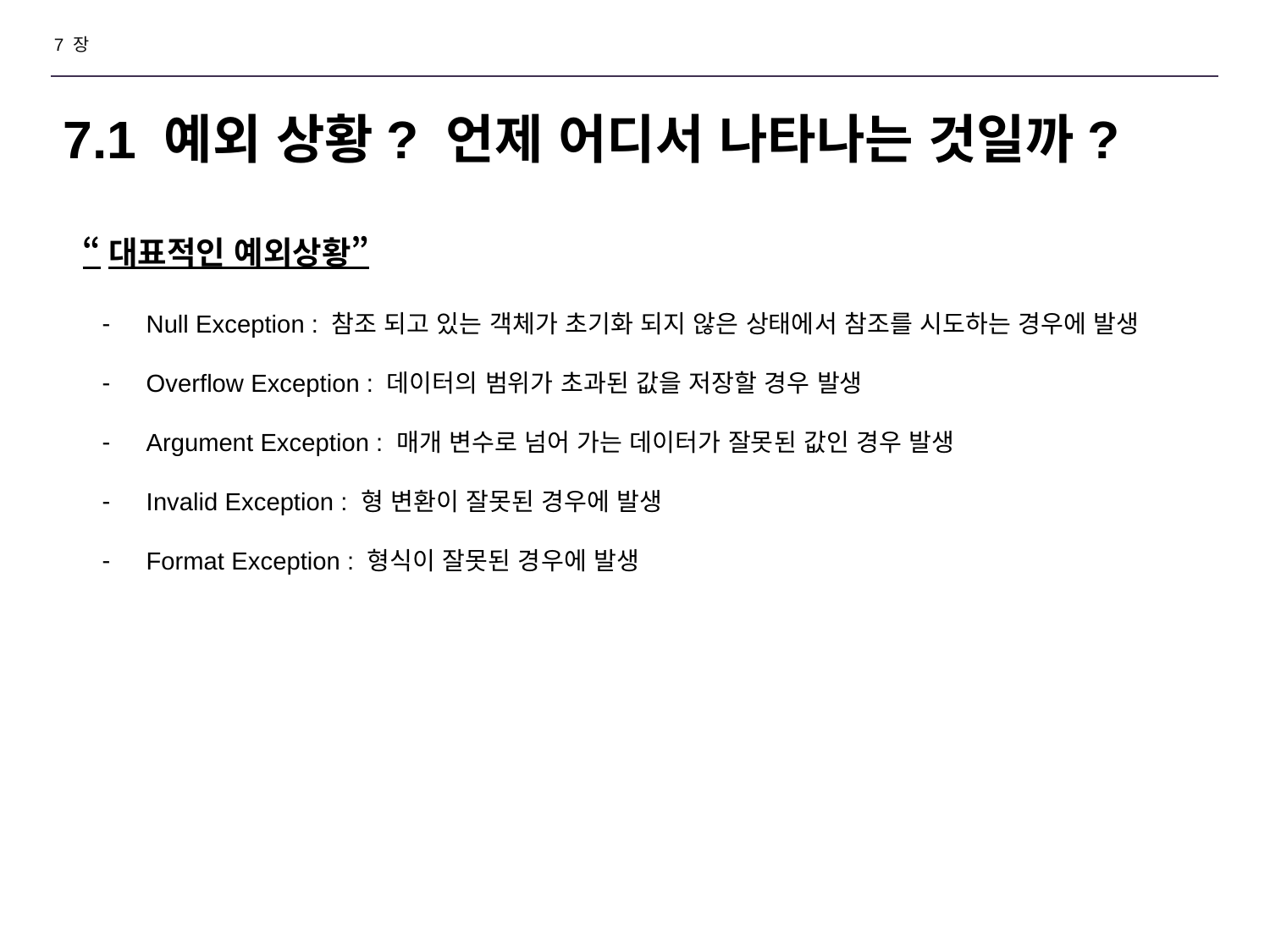

7 장
# 7.1 예외 상황? 언제 어디서 나타나는 것일까?
“대표적인 예외상황”

Null Exception : 참조 되고 있는 객체가 초기화 되지 않은 상태에서 참조를 시도하는 경우에 발생

Overflow Exception : 데이터의 범위가 초과된 값을 저장할 경우 발생

Argument Exception : 매개 변수로 넘어 가는 데이터가 잘못된 값인 경우 발생

Invalid Exception : 형 변환이 잘못된 경우에 발생

Format Exception : 형식이 잘못된 경우에 발생